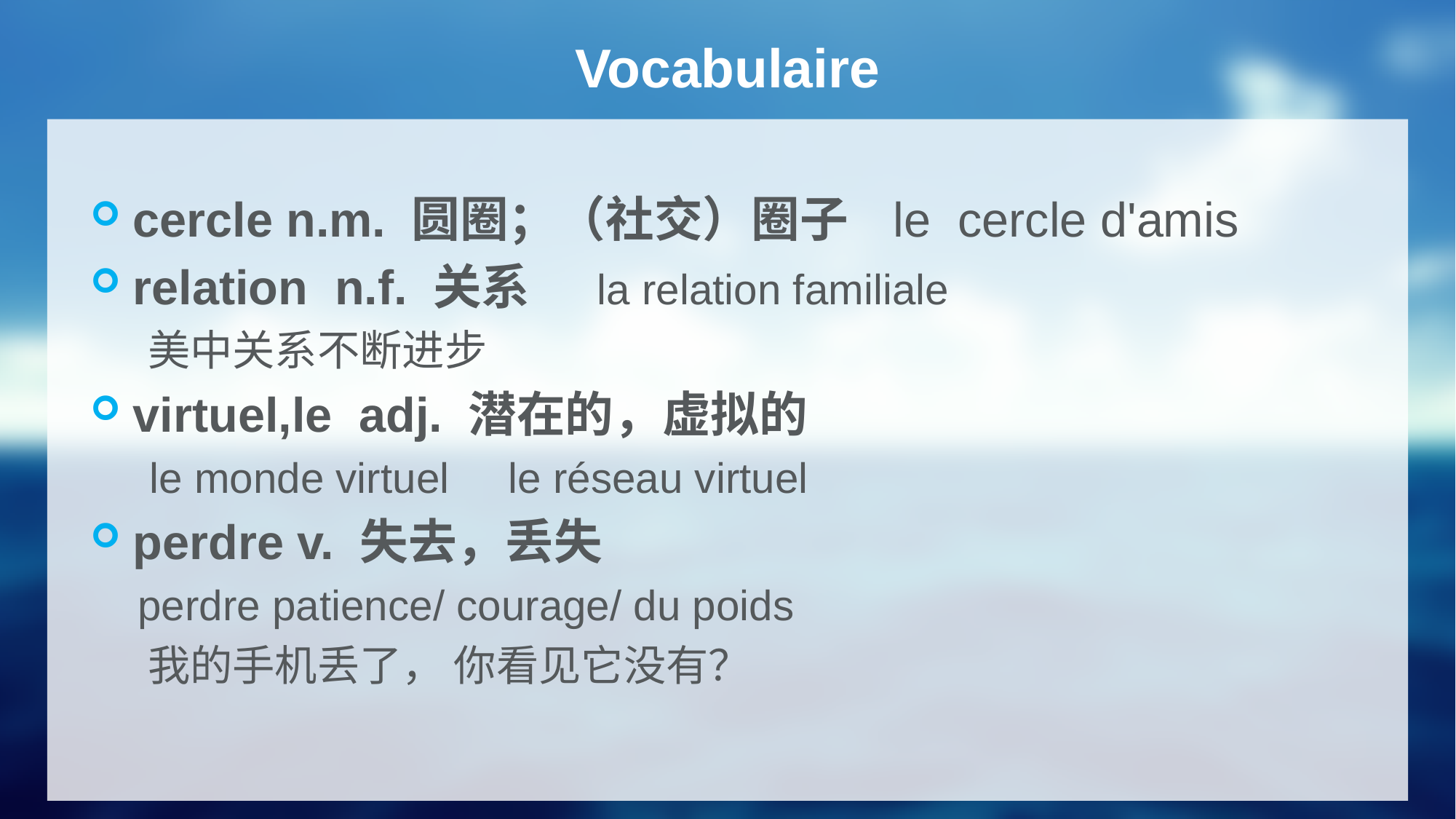

# Vocabulaire
cercle n.m. 圆圈；（社交）圈子   le  cercle d'amis
relation  n.f. 关系     la relation familiale
     美中关系不断进步
virtuel,le  adj. 潜在的，虚拟的
     le monde virtuel     le réseau virtuel
perdre v. 失去，丢失
    perdre patience/ courage/ du poids
     我的手机丢了， 你看见它没有？